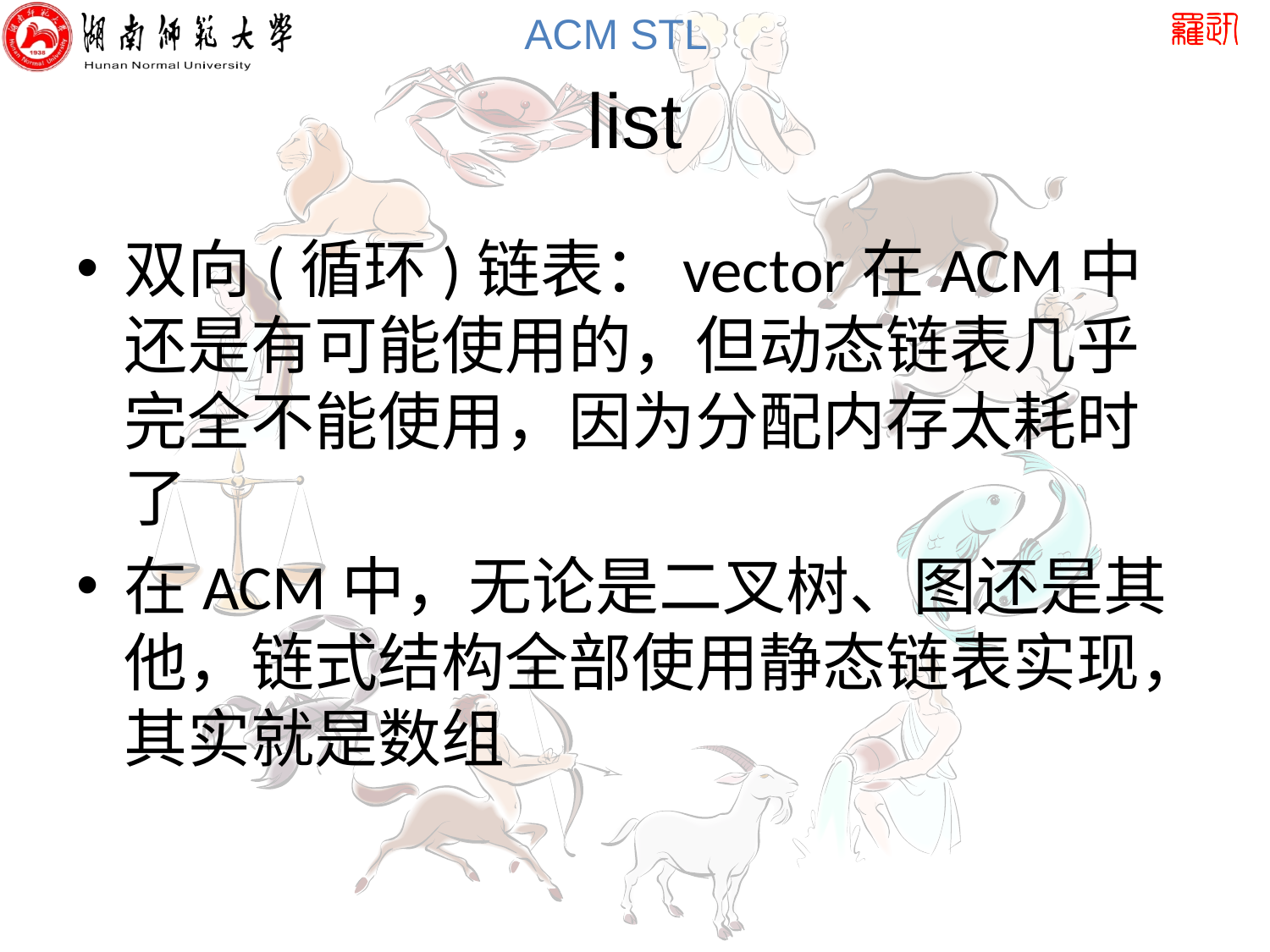

# list
双向(循环)链表：vector在ACM中还是有可能使用的，但动态链表几乎完全不能使用，因为分配内存太耗时了
在ACM中，无论是二叉树、图还是其他，链式结构全部使用静态链表实现，其实就是数组